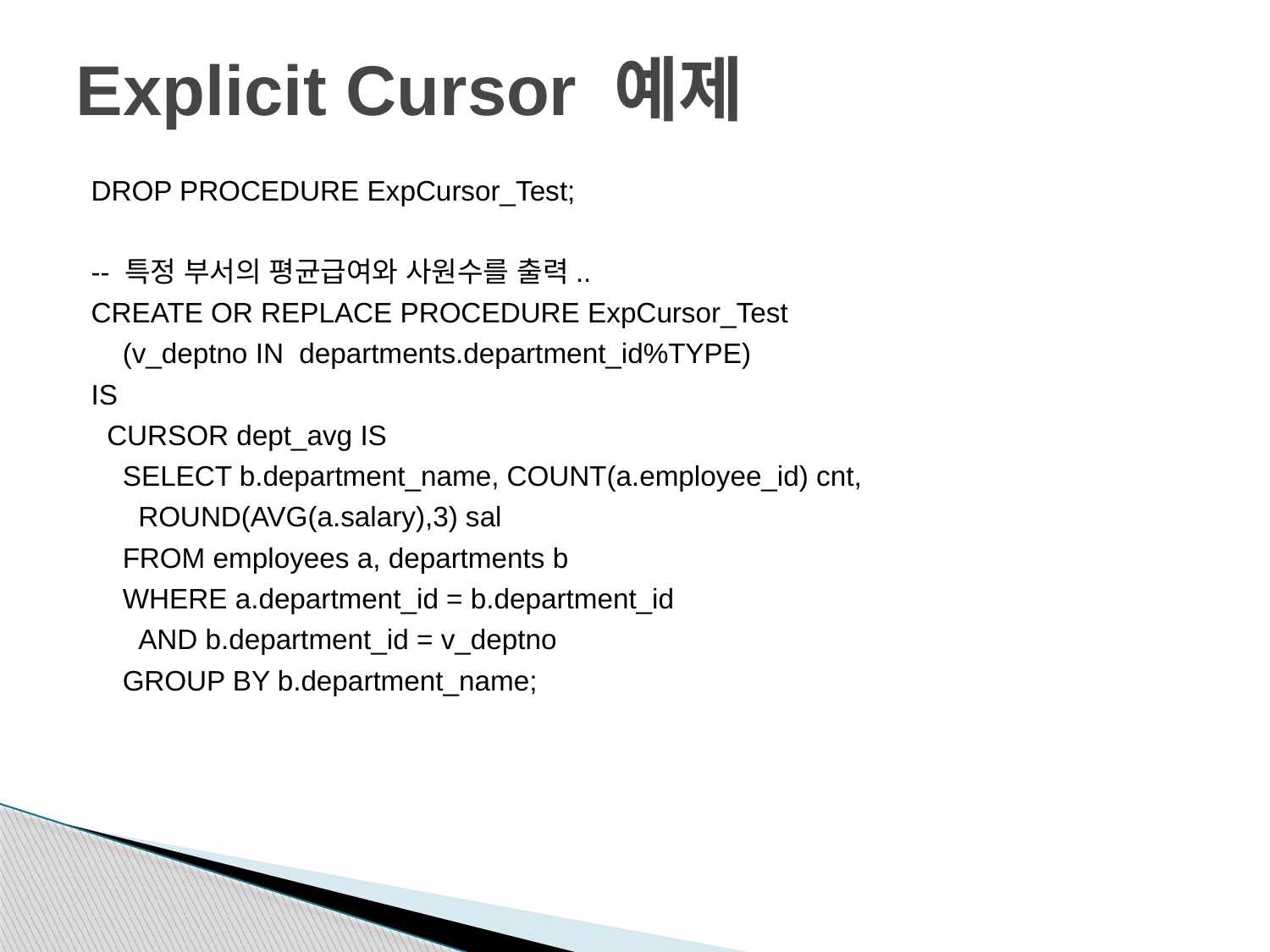

# Explicit Cursor 예제
DROP PROCEDURE ExpCursor_Test;

-- 특정 부서의 평균급여와 사원수를 출력..
CREATE OR REPLACE PROCEDURE ExpCursor_Test
    (v_deptno IN  departments.department_id%TYPE)
IS
  CURSOR dept_avg IS
    SELECT b.department_name, COUNT(a.employee_id) cnt,
      ROUND(AVG(a.salary),3) sal
    FROM employees a, departments b
    WHERE a.department_id = b.department_id
      AND b.department_id = v_deptno
    GROUP BY b.department_name;